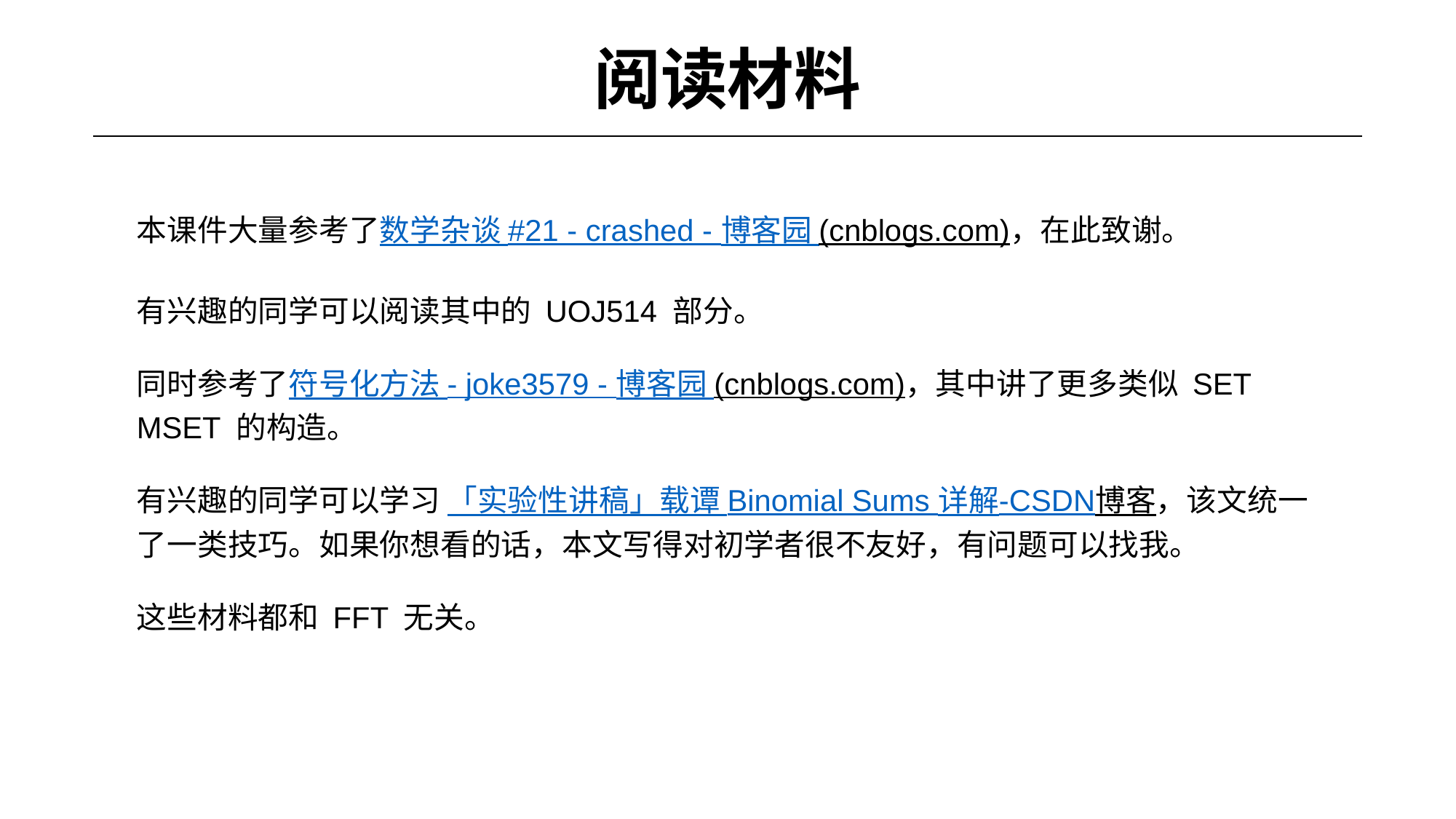

# 阅读材料
本课件大量参考了数学杂谈 #21 - crashed - 博客园 (cnblogs.com)，在此致谢。

有兴趣的同学可以阅读其中的 UOJ514 部分。

同时参考了符号化方法 - joke3579 - 博客园 (cnblogs.com)，其中讲了更多类似 SET MSET 的构造。

有兴趣的同学可以学习 「实验性讲稿」载谭 Binomial Sums 详解-CSDN博客，该文统一了一类技巧。如果你想看的话，本文写得对初学者很不友好，有问题可以找我。

这些材料都和 FFT 无关。